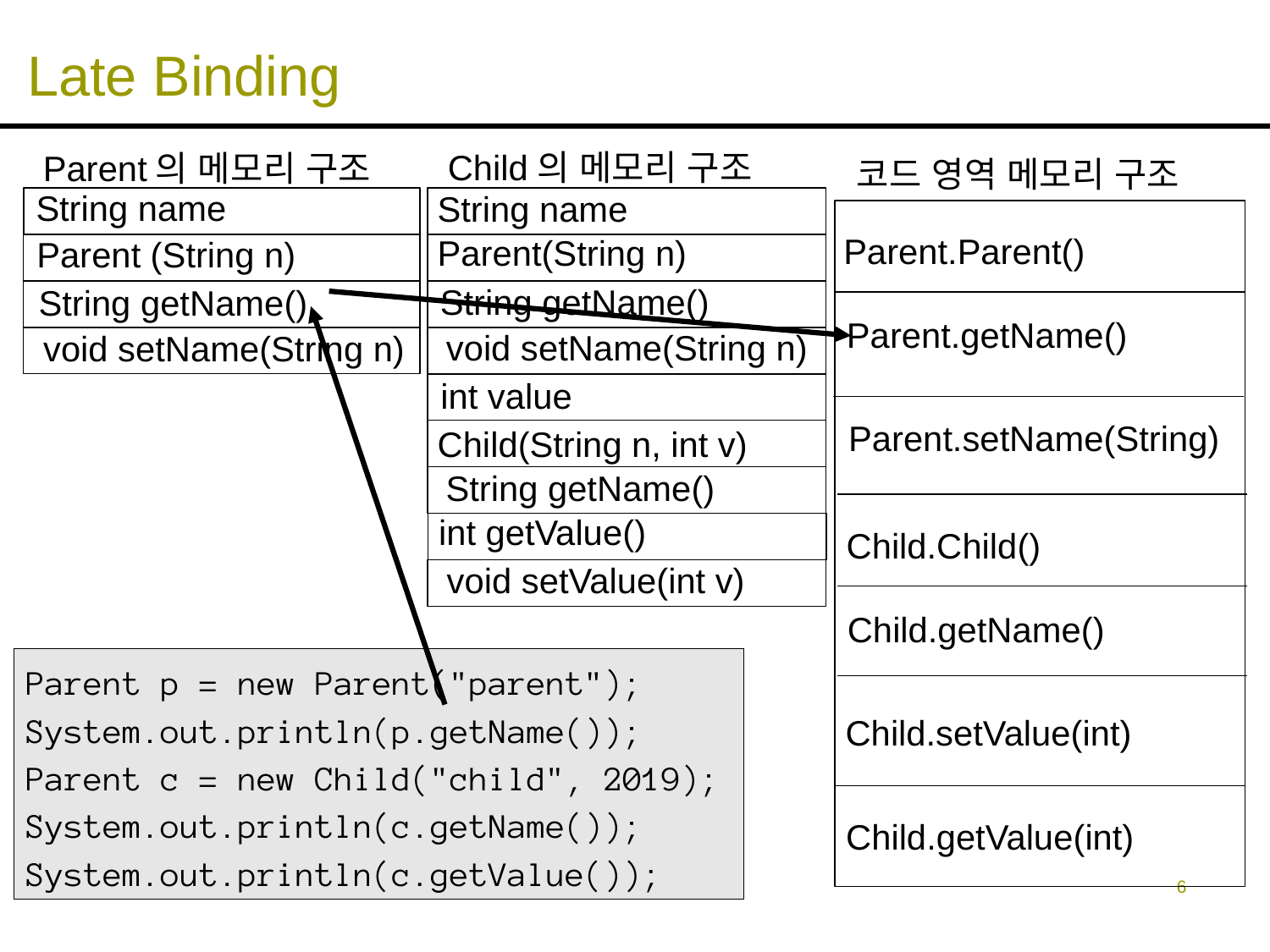

# Late Binding
Child의 메모리 구조
Parent의 메모리 구조
코드 영역 메모리 구조
String name
String name

Parent.Parent()
Parent(String n)
Parent (String n)

String getName()
String getName()

Parent.getName()
void setName(String n)
void setName(String n)

int value
Parent.setName(String)
Child(String n, int v)
String getName()
int getValue()

Child.Child()
void setValue(int v)

Child.getName()
Parent p = new Parent("parent");
System.out.println(p.getName());
Parent c = new Child("child", 2019);
System.out.println(c.getName());
System.out.println(c.getValue());
Child.setValue(int)
Child.getValue(int)
6